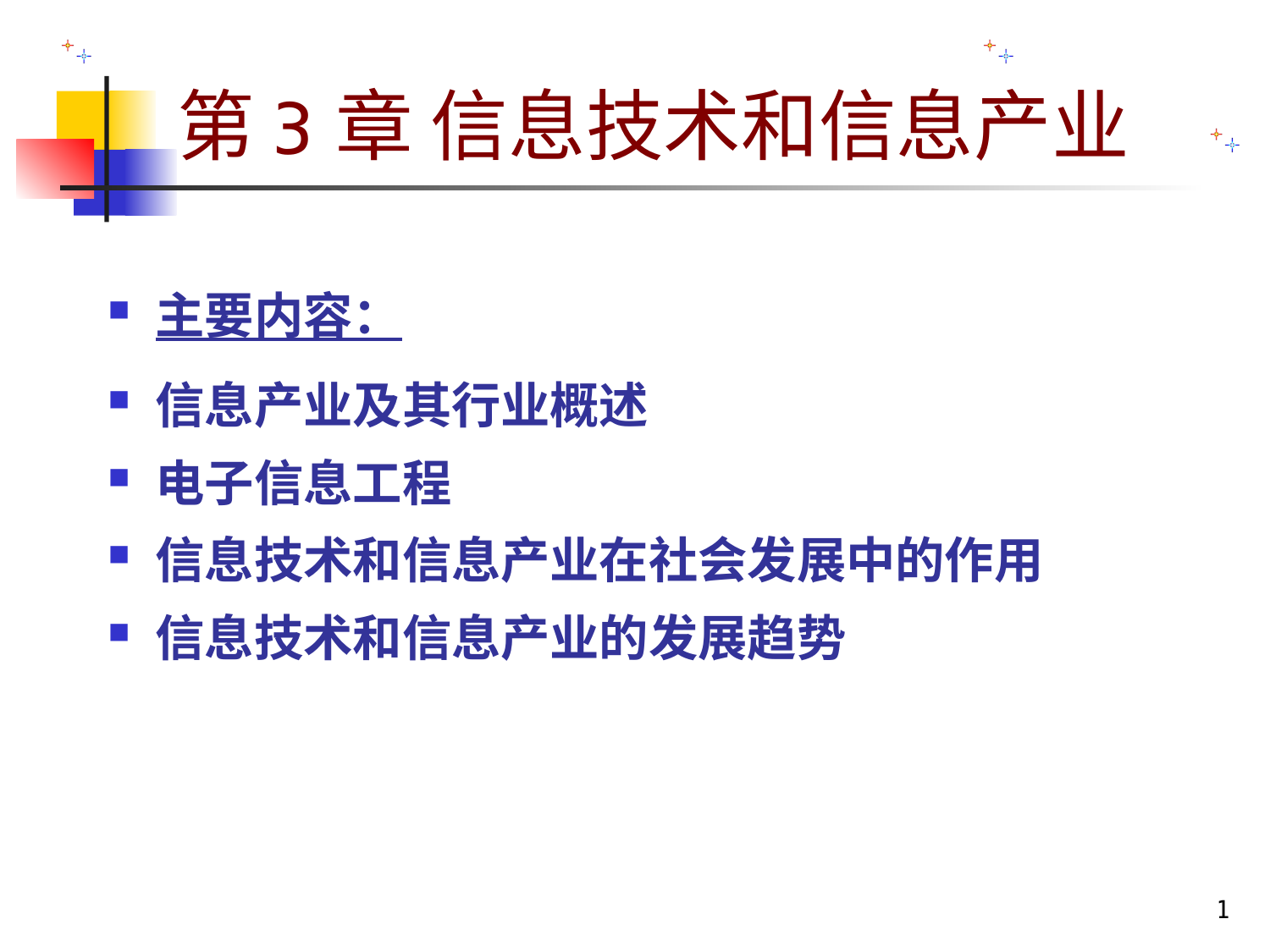

# 第3章 信息技术和信息产业
主要内容：
信息产业及其行业概述
电子信息工程
信息技术和信息产业在社会发展中的作用
信息技术和信息产业的发展趋势
1